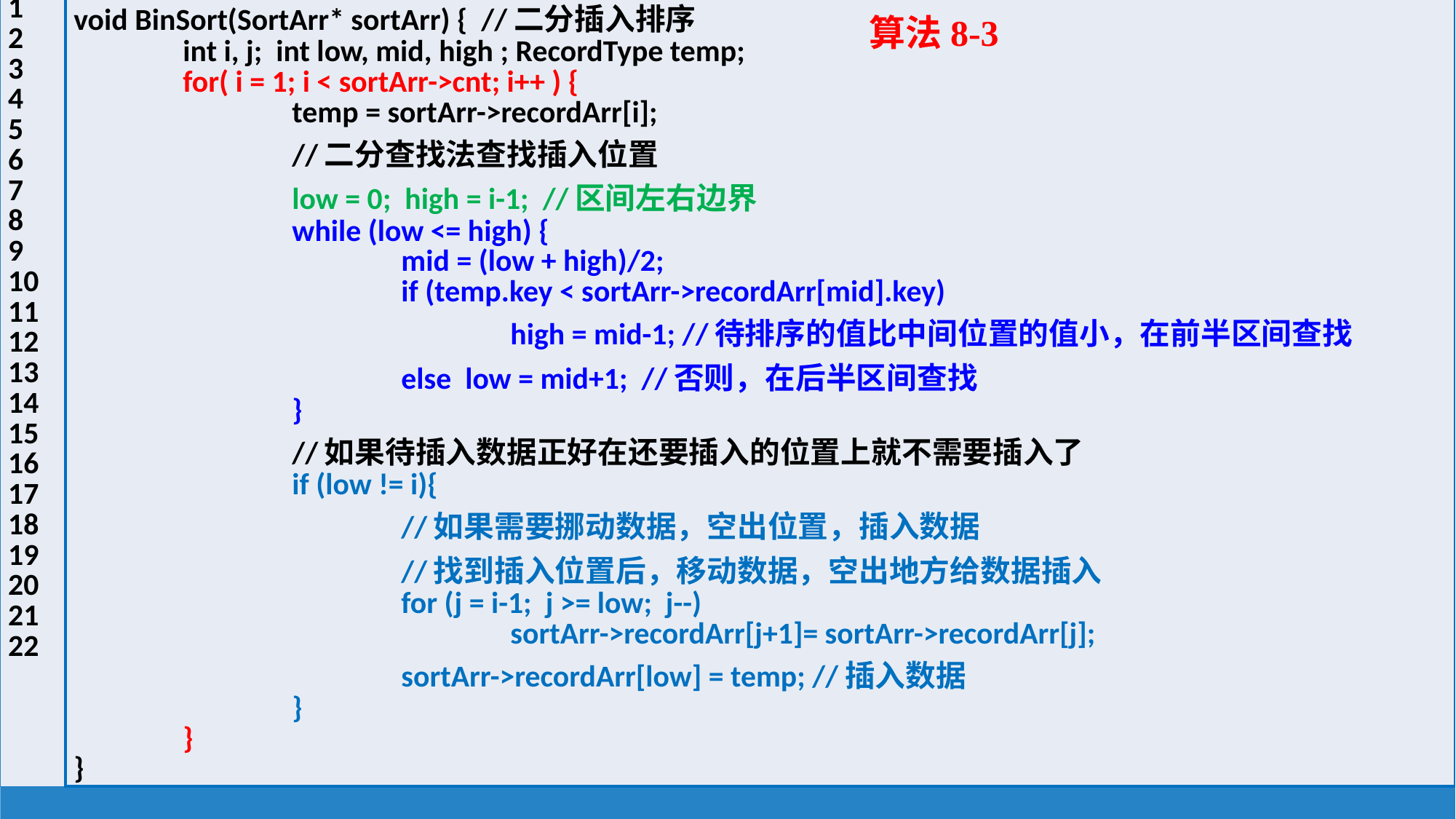

二分法插入排序
| 1 2 3 4 5 6 7 8 9 10 11 12 13 14 15 16 17 18 19 20 21 22 | void BinSort(SortArr\* sortArr) { //二分插入排序 int i, j; int low, mid, high ; RecordType temp; for( i = 1; i < sortArr->cnt; i++ ) { temp = sortArr->recordArr[i]; //二分查找法查找插入位置 low = 0; high = i-1; //区间左右边界 while (low <= high) { mid = (low + high)/2; if (temp.key < sortArr->recordArr[mid].key) high = mid-1; //待排序的值比中间位置的值小，在前半区间查找 else low = mid+1; //否则，在后半区间查找 } //如果待插入数据正好在还要插入的位置上就不需要插入了 if (low != i){ //如果需要挪动数据，空出位置，插入数据 //找到插入位置后，移动数据，空出地方给数据插入 for (j = i-1; j >= low; j--) sortArr->recordArr[j+1]= sortArr->recordArr[j]; sortArr->recordArr[low] = temp; //插入数据 } } } |
| --- | --- |
算法8-3